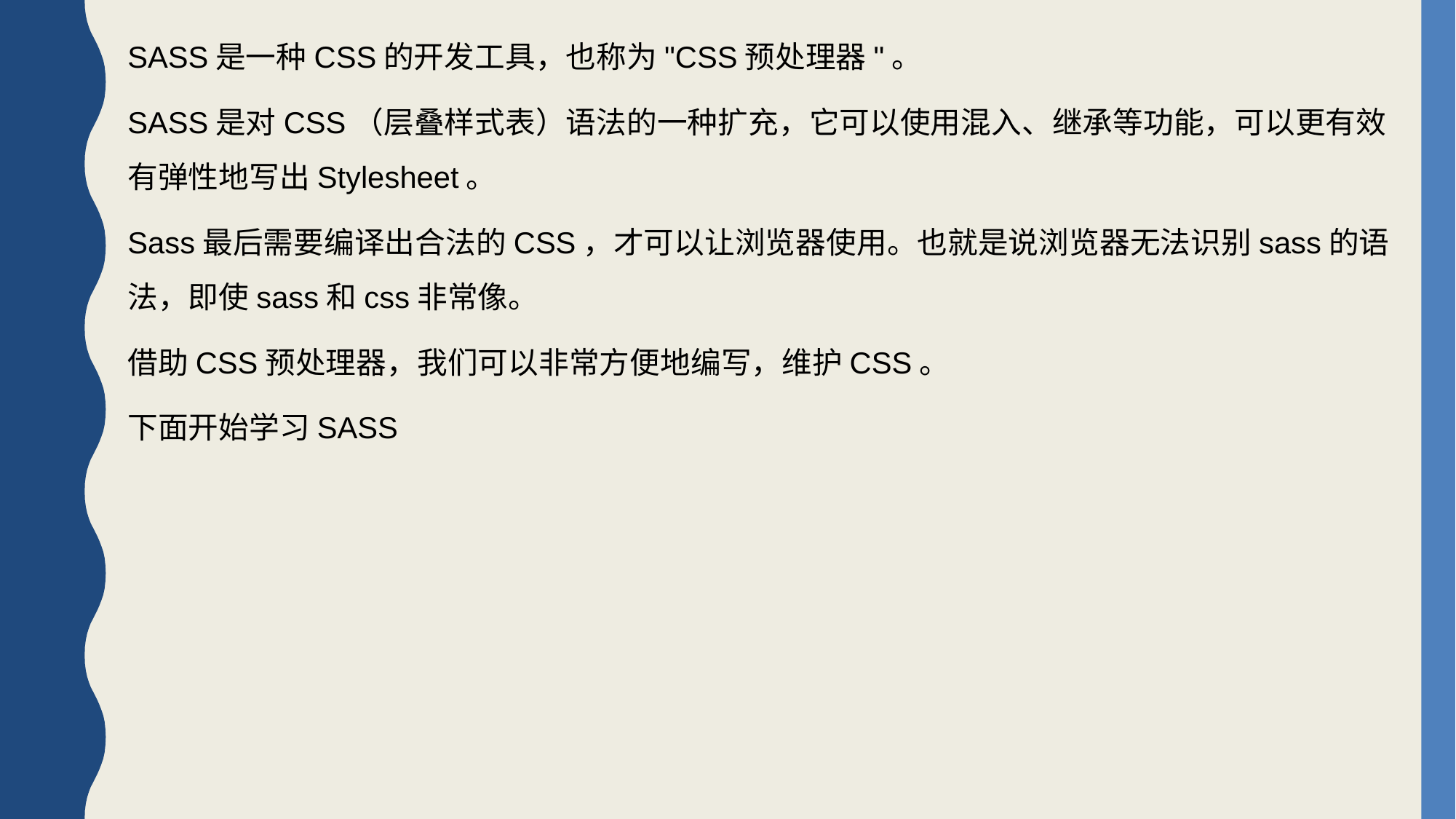

SASS是一种CSS的开发工具，也称为"CSS预处理器"。
SASS是对CSS（层叠样式表）语法的一种扩充，它可以使用混入、继承等功能，可以更有效有弹性地写出Stylesheet。
Sass最后需要编译出合法的CSS，才可以让浏览器使用。也就是说浏览器无法识别sass的语法，即使sass和css非常像。
借助CSS预处理器，我们可以非常方便地编写，维护CSS。
下面开始学习SASS